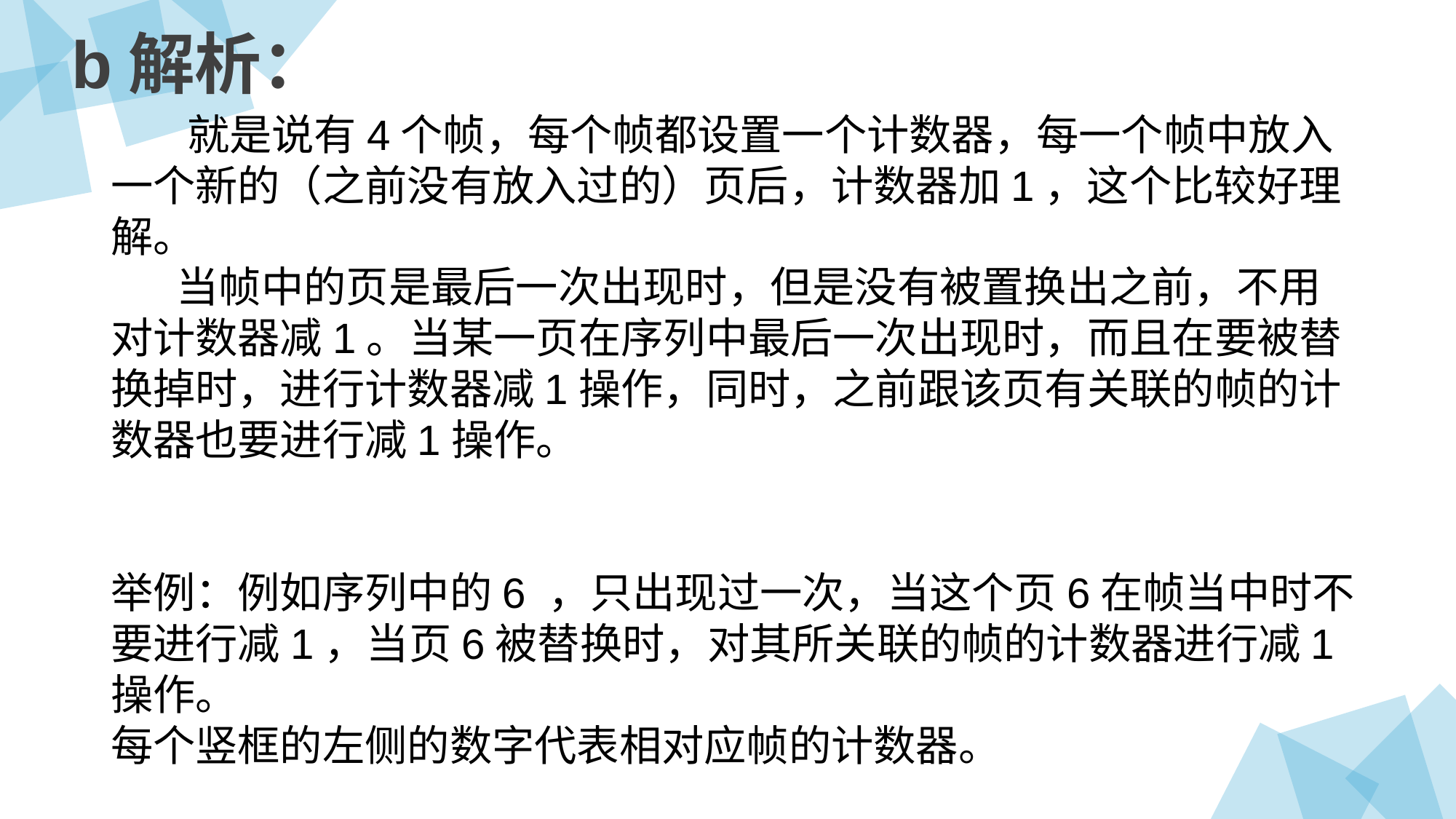

b解析：
       就是说有4个帧，每个帧都设置一个计数器，每一个帧中放入一个新的（之前没有放入过的）页后，计数器加1，这个比较好理解。
       当帧中的页是最后一次出现时，但是没有被置换出之前，不用对计数器减1。当某一页在序列中最后一次出现时，而且在要被替换掉时，进行计数器减1操作，同时，之前跟该页有关联的帧的计数器也要进行减1操作。

举例：例如序列中的6 ，只出现过一次，当这个页6在帧当中时不要进行减1，当页6被替换时，对其所关联的帧的计数器进行减1操作。
每个竖框的左侧的数字代表相对应帧的计数器。